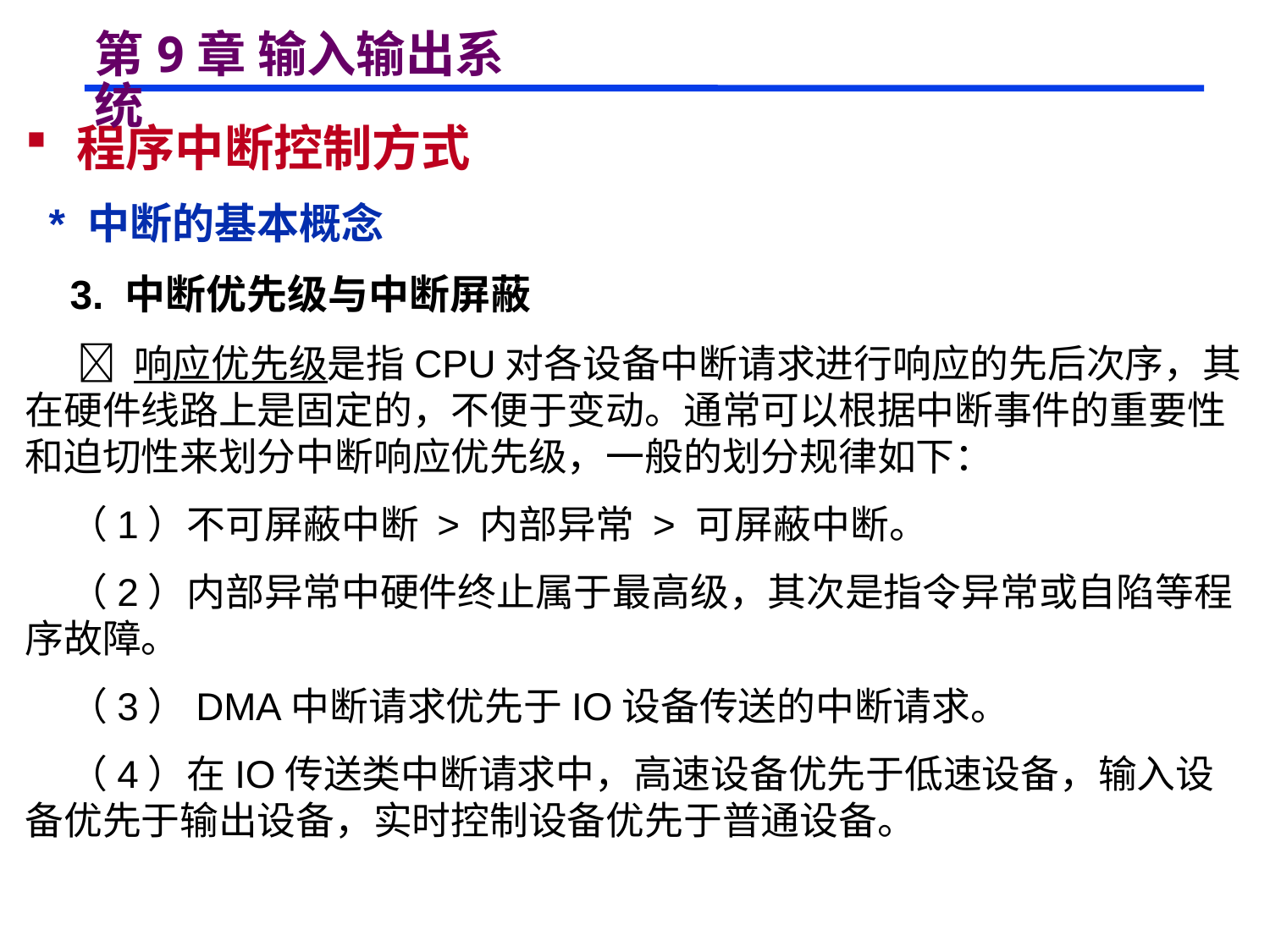

# 第9章 输入输出系统
 程序中断控制方式
  * 中断的基本概念
    3. 中断优先级与中断屏蔽
      • 响应优先级是指CPU对各设备中断请求进行响应的先后次序，其在硬件线路上是固定的，不便于变动。通常可以根据中断事件的重要性和迫切性来划分中断响应优先级，一般的划分规律如下：
    （1）不可屏蔽中断 > 内部异常 > 可屏蔽中断。
    （2）内部异常中硬件终止属于最高级，其次是指令异常或自陷等程序故障。
    （3）DMA中断请求优先于IO设备传送的中断请求。
    （4）在IO传送类中断请求中，高速设备优先于低速设备，输入设备优先于输出设备，实时控制设备优先于普通设备。